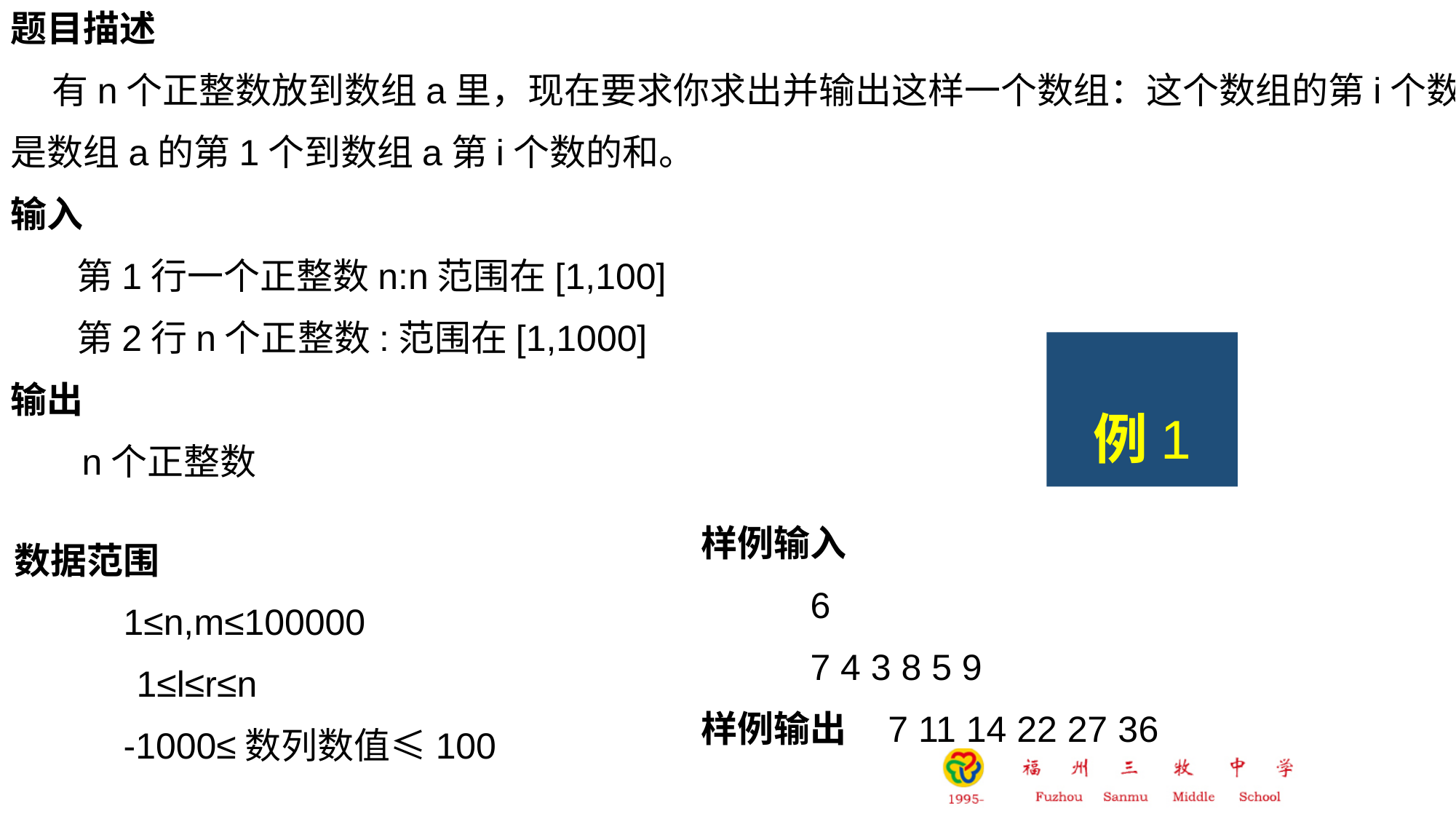

题目描述
    有n个正整数放到数组a里，现在要求你求出并输出这样一个数组：这个数组的第i个数
是数组a的第1个到数组a第i个数的和。
输入
       第1行一个正整数n:n范围在[1,100]
       第2行n个正整数:范围在[1,1000]
输出
       n个正整数

例1
样例输入
	6
	7 4 3 8 5 9
样例输出     7 11 14 22 27 36
数据范围
	1≤n,m≤100000
            1≤l≤r≤n
	-1000≤数列数值≤100